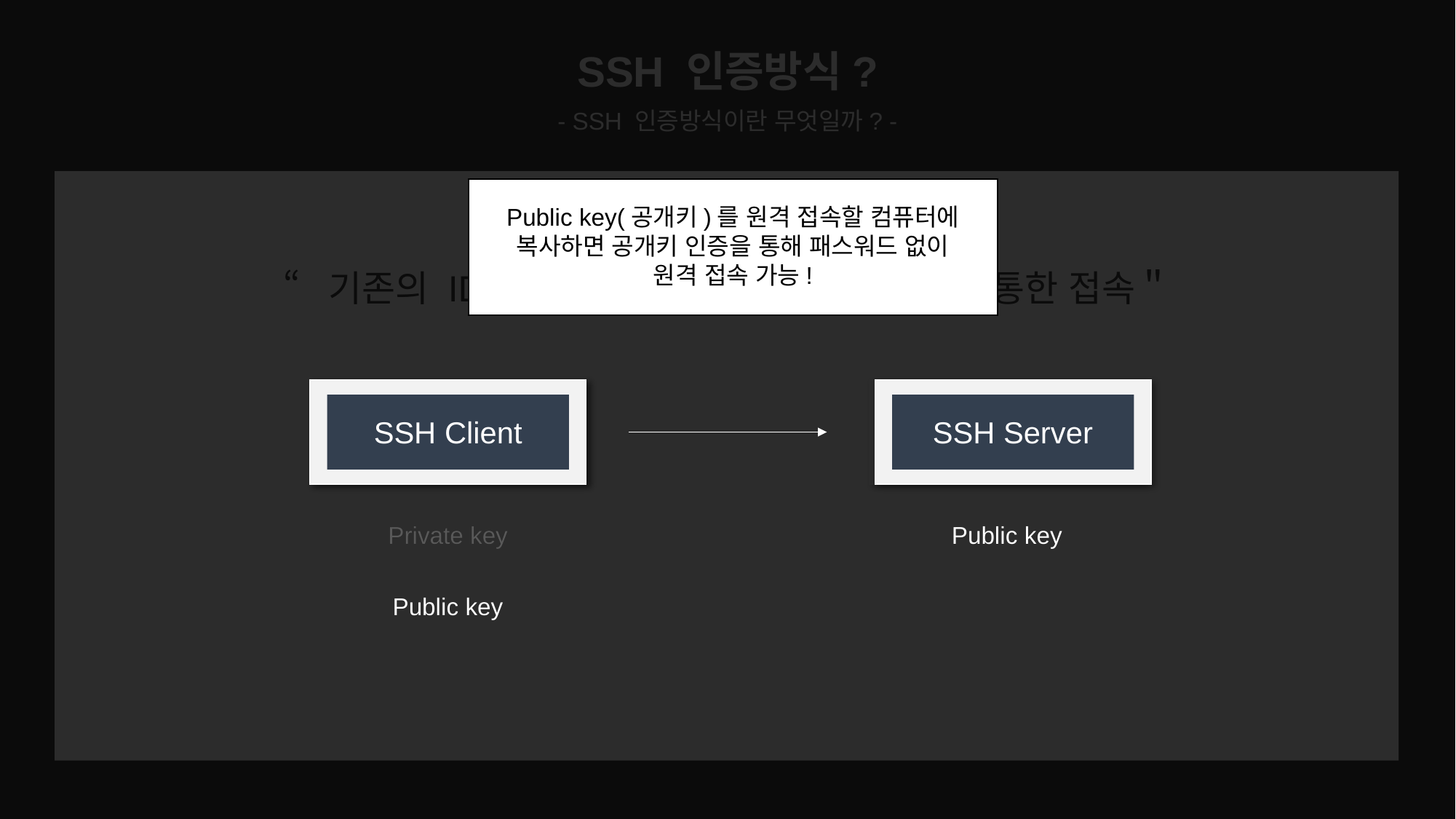

SSH 인증방식?
- SSH 인증방식이란 무엇일까? -

Public key(공개키)를 원격 접속할 컴퓨터에
복사하면 공개키 인증을 통해 패스워드 없이
원격 접속 가능!
“기존의 ID/PW 접속 방식이 아닌 키 인증을 통한 접속＂

SSH Client

SSH Client

SSH Server

SSH Server
Public key
Private key
Private key
Public key
Public key
Public key